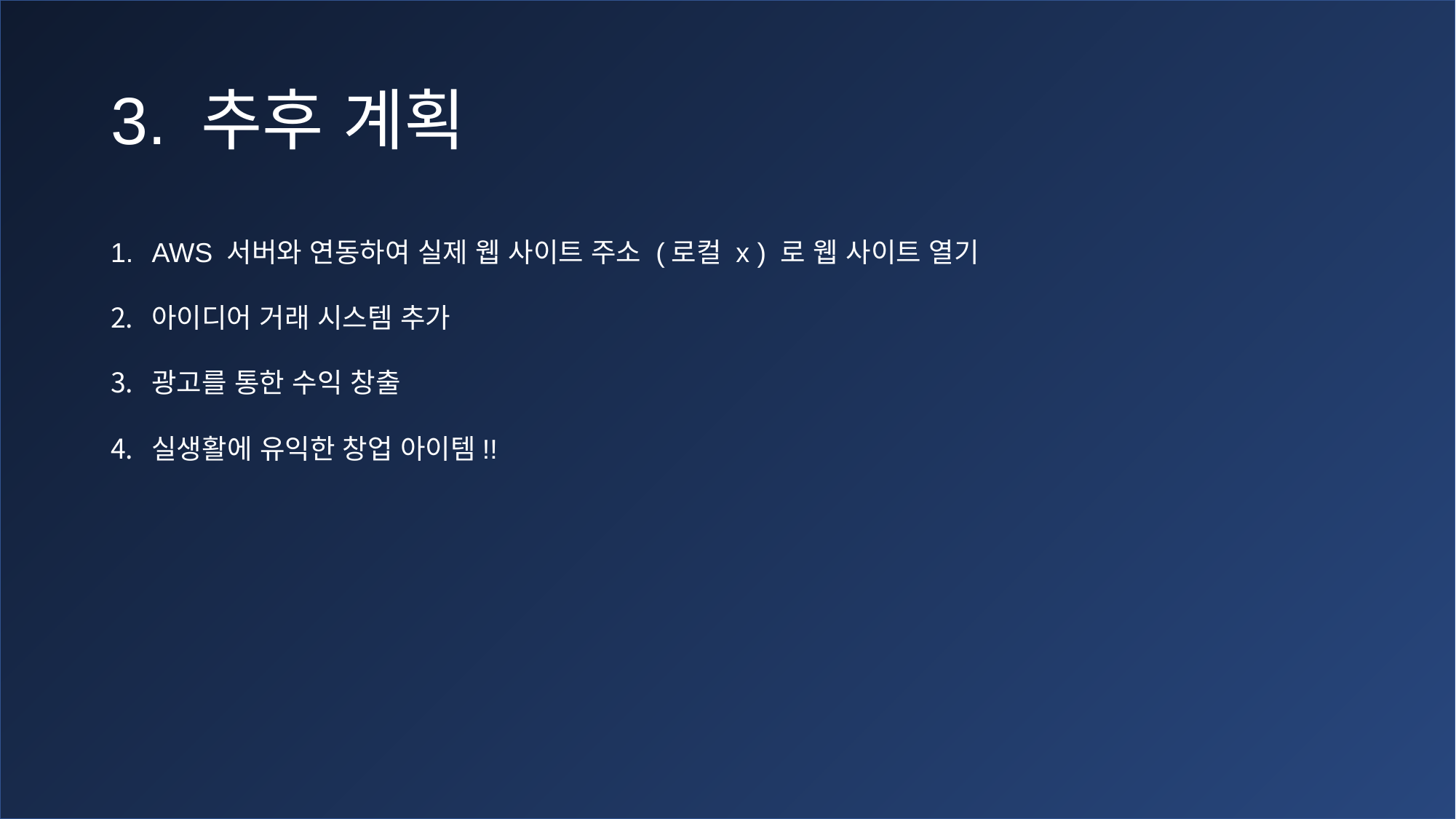

# 3. 추후 계획
AWS 서버와 연동하여 실제 웹 사이트 주소 (로컬 x ) 로 웹 사이트 열기

아이디어 거래 시스템 추가

광고를 통한 수익 창출

실생활에 유익한 창업 아이템!!